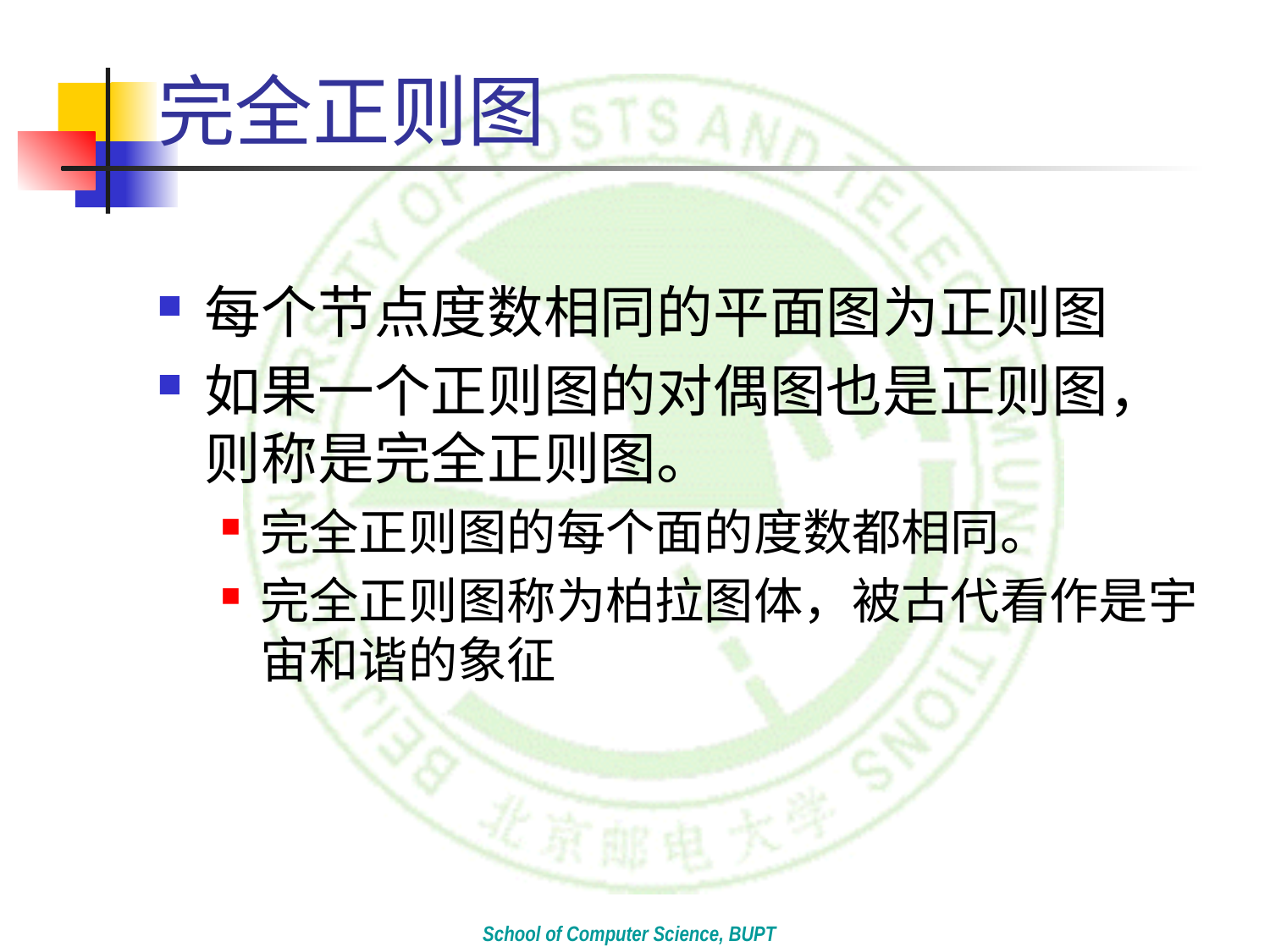

# 完全正则图
每个节点度数相同的平面图为正则图
如果一个正则图的对偶图也是正则图，则称是完全正则图。
完全正则图的每个面的度数都相同。
完全正则图称为柏拉图体，被古代看作是宇宙和谐的象征

School of Computer Science, BUPT
31